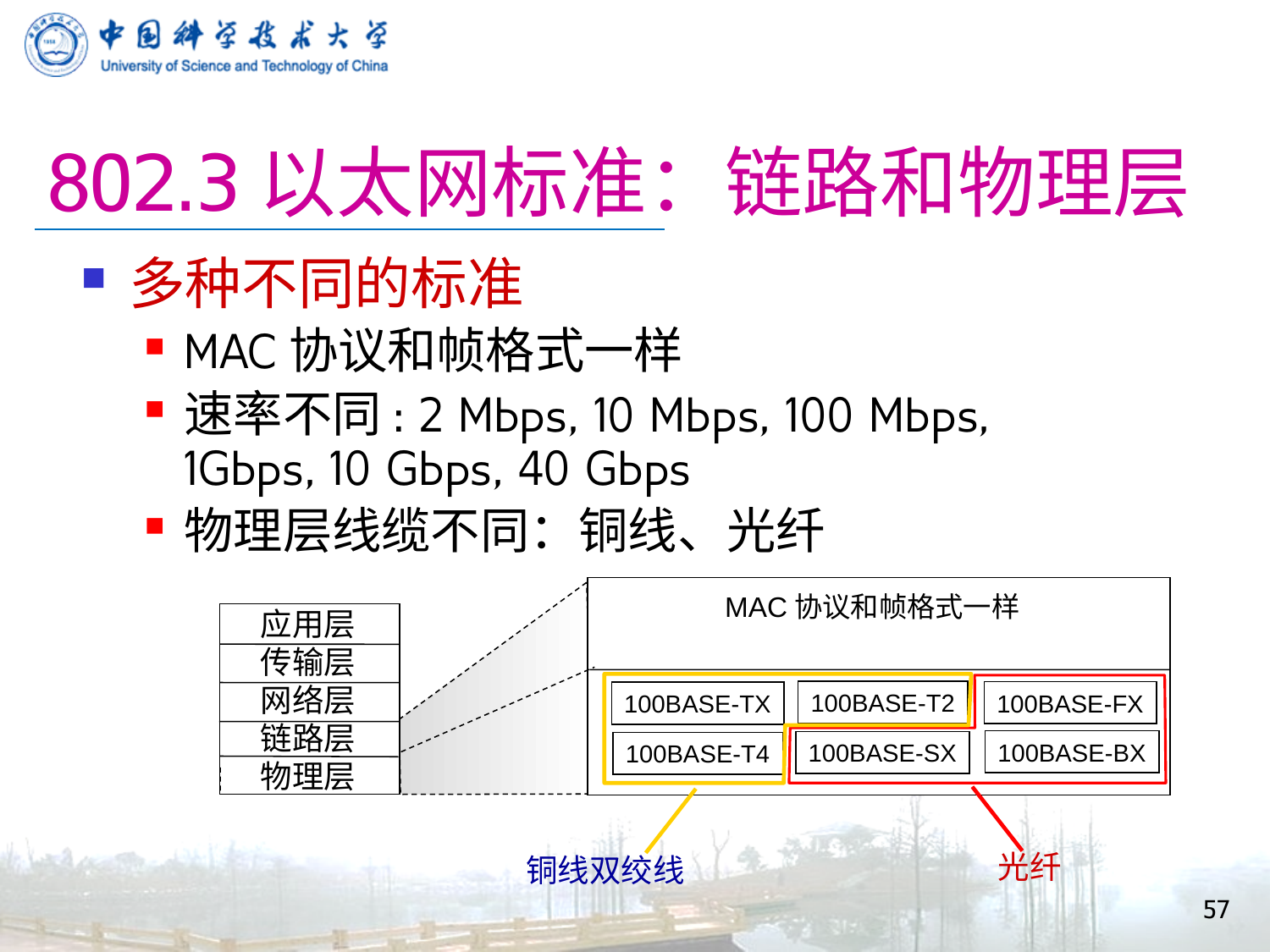

# 802.3以太网标准：链路和物理层
多种不同的标准
MAC协议和帧格式一样
速率不同: 2 Mbps, 10 Mbps, 100 Mbps, 1Gbps, 10 Gbps, 40 Gbps
物理层线缆不同：铜线、光纤

MAC协议和帧格式一样
应用层
传输层
网络层
链路层
物理层

铜线双绞线

光纤
100BASE-T2
100BASE-FX
100BASE-TX
100BASE-BX
100BASE-SX
100BASE-T4
57